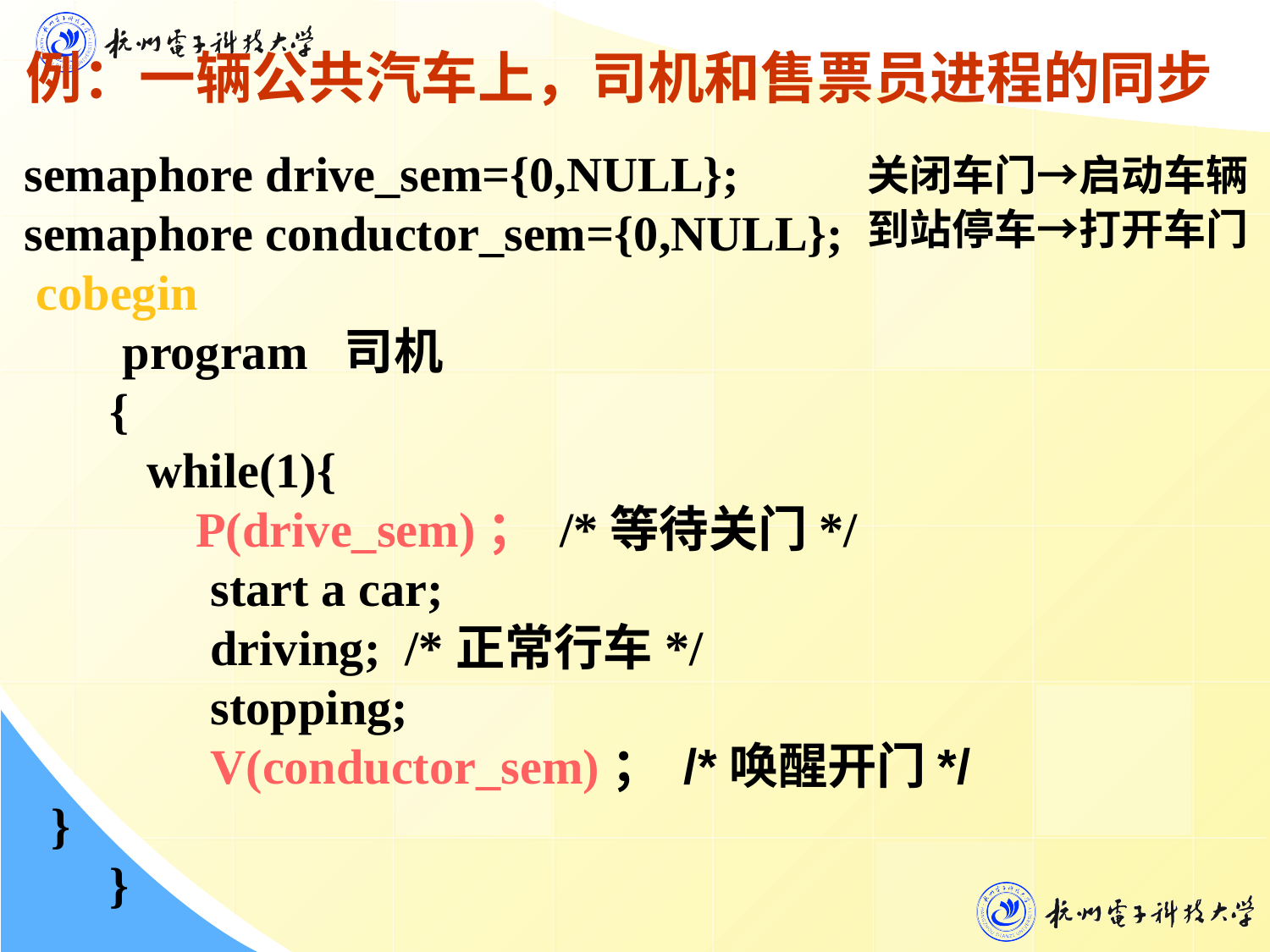

例：一辆公共汽车上，司机和售票员进程的同步
   semaphore drive_sem={0,NULL};
   semaphore conductor_sem={0,NULL};
    cobegin
           program  司机
          {
             while(1){
                 P(drive_sem)； /*等待关门*/
             start a car;
             driving;  /*正常行车*/
             stopping;
             V(conductor_sem)； /*唤醒开门*/
}
          }

关闭车门→启动车辆
到站停车→打开车门